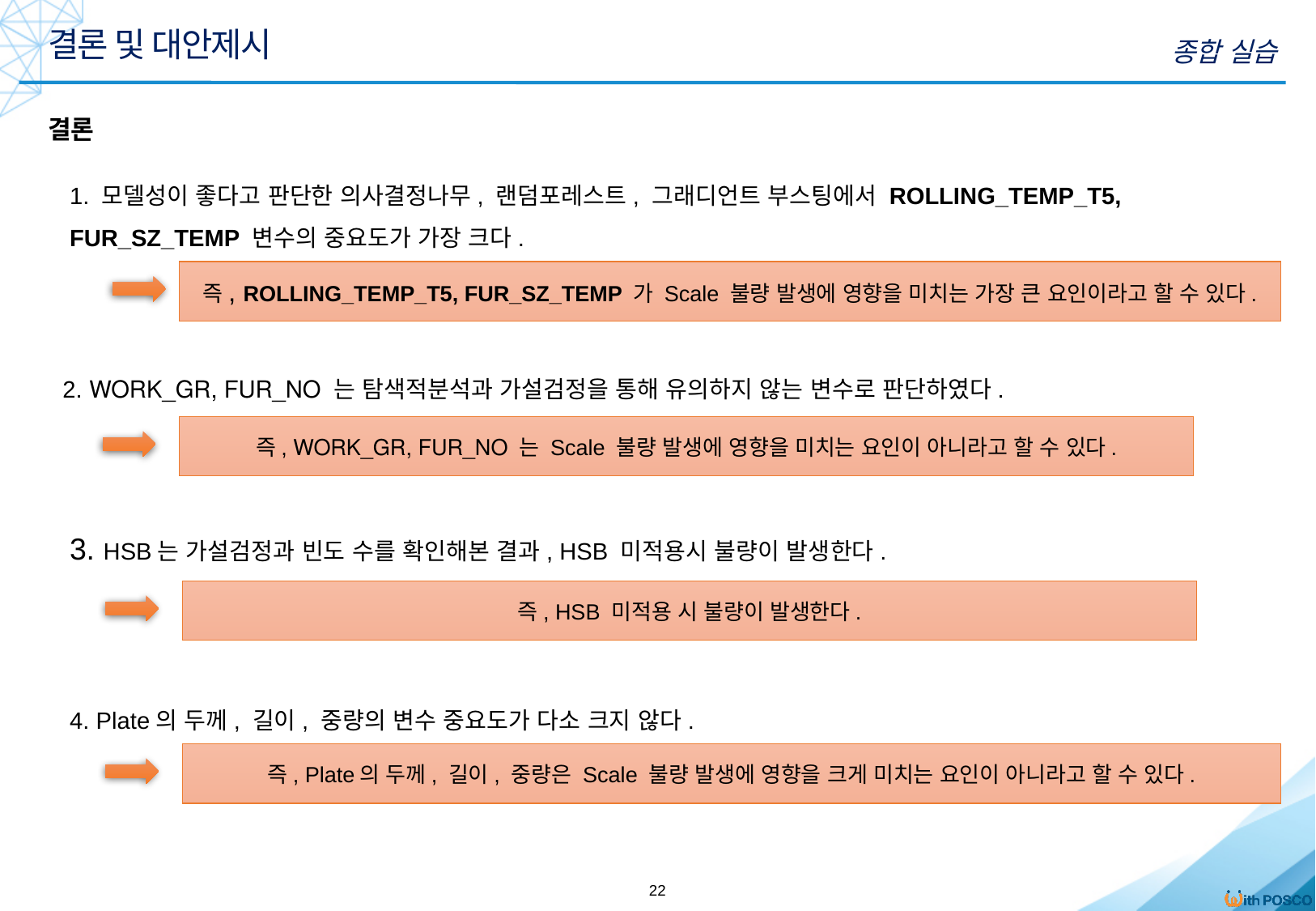

결론 및 대안제시
종합 실습
결론
1. 모델성이 좋다고 판단한 의사결정나무, 랜덤포레스트, 그래디언트 부스팅에서 ROLLING_TEMP_T5, FUR_SZ_TEMP 변수의 중요도가 가장 크다.
즉, ROLLING_TEMP_T5, FUR_SZ_TEMP 가 Scale 불량 발생에 영향을 미치는 가장 큰 요인이라고 할 수 있다.

2. WORK_GR, FUR_NO 는 탐색적분석과 가설검정을 통해 유의하지 않는 변수로 판단하였다.
즉, WORK_GR, FUR_NO 는 Scale 불량 발생에 영향을 미치는 요인이 아니라고 할 수 있다.

3. HSB는 가설검정과 빈도 수를 확인해본 결과, HSB 미적용시 불량이 발생한다.
즉, HSB 미적용 시 불량이 발생한다.

4. Plate의 두께, 길이, 중량의 변수 중요도가 다소 크지 않다.

즉, Plate의 두께, 길이, 중량은 Scale 불량 발생에 영향을 크게 미치는 요인이 아니라고 할 수 있다.